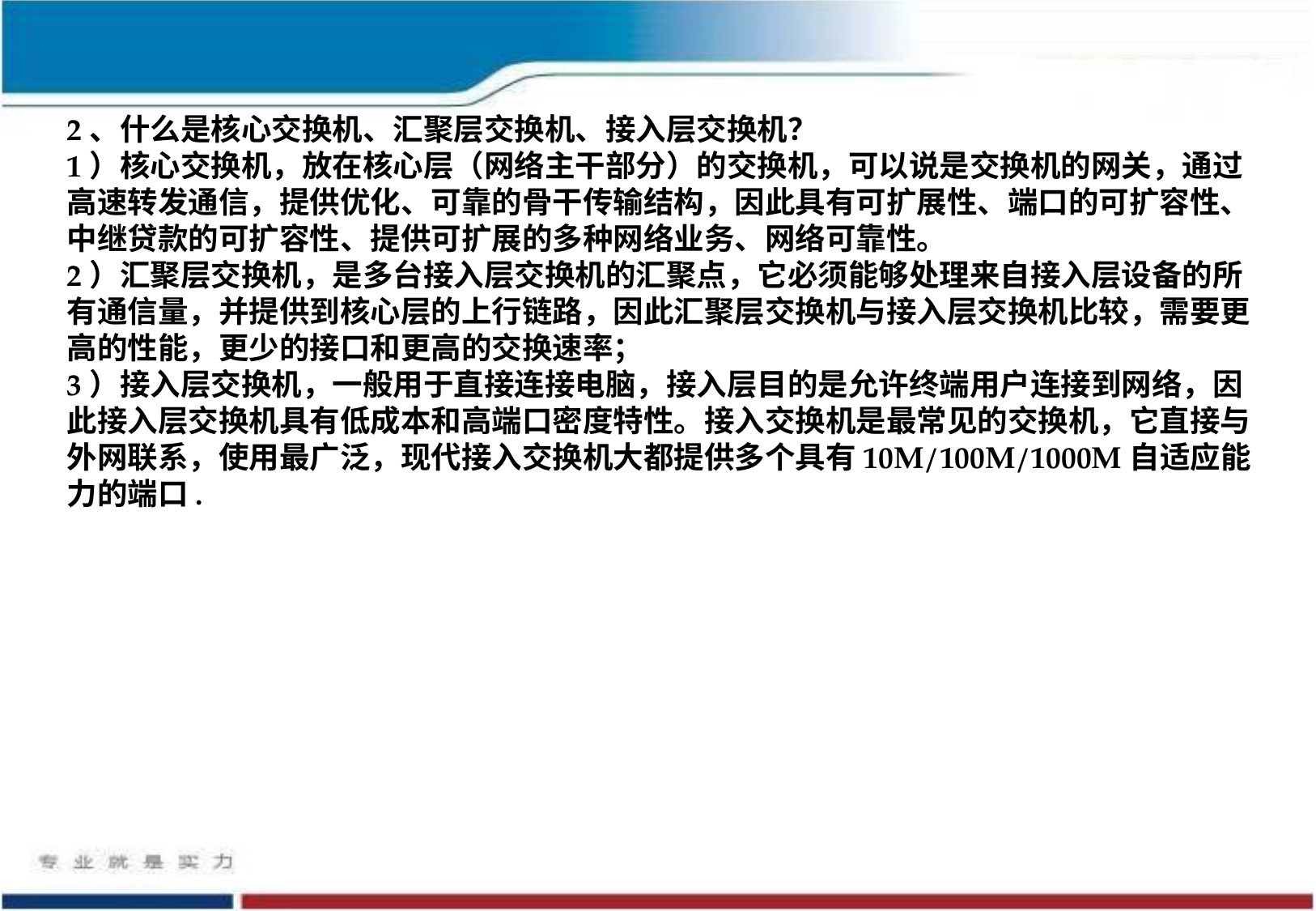

2、什么是核心交换机、汇聚层交换机、接入层交换机？
1）核心交换机，放在核心层（网络主干部分）的交换机，可以说是交换机的网关，通过高速转发通信，提供优化、可靠的骨干传输结构，因此具有可扩展性、端口的可扩容性、中继贷款的可扩容性、提供可扩展的多种网络业务、网络可靠性。
2）汇聚层交换机，是多台接入层交换机的汇聚点，它必须能够处理来自接入层设备的所有通信量，并提供到核心层的上行链路，因此汇聚层交换机与接入层交换机比较，需要更高的性能，更少的接口和更高的交换速率；
3）接入层交换机，一般用于直接连接电脑，接入层目的是允许终端用户连接到网络，因此接入层交换机具有低成本和高端口密度特性。接入交换机是最常见的交换机，它直接与外网联系，使用最广泛，现代接入交换机大都提供多个具有10M/100M/1000M自适应能力的端口.